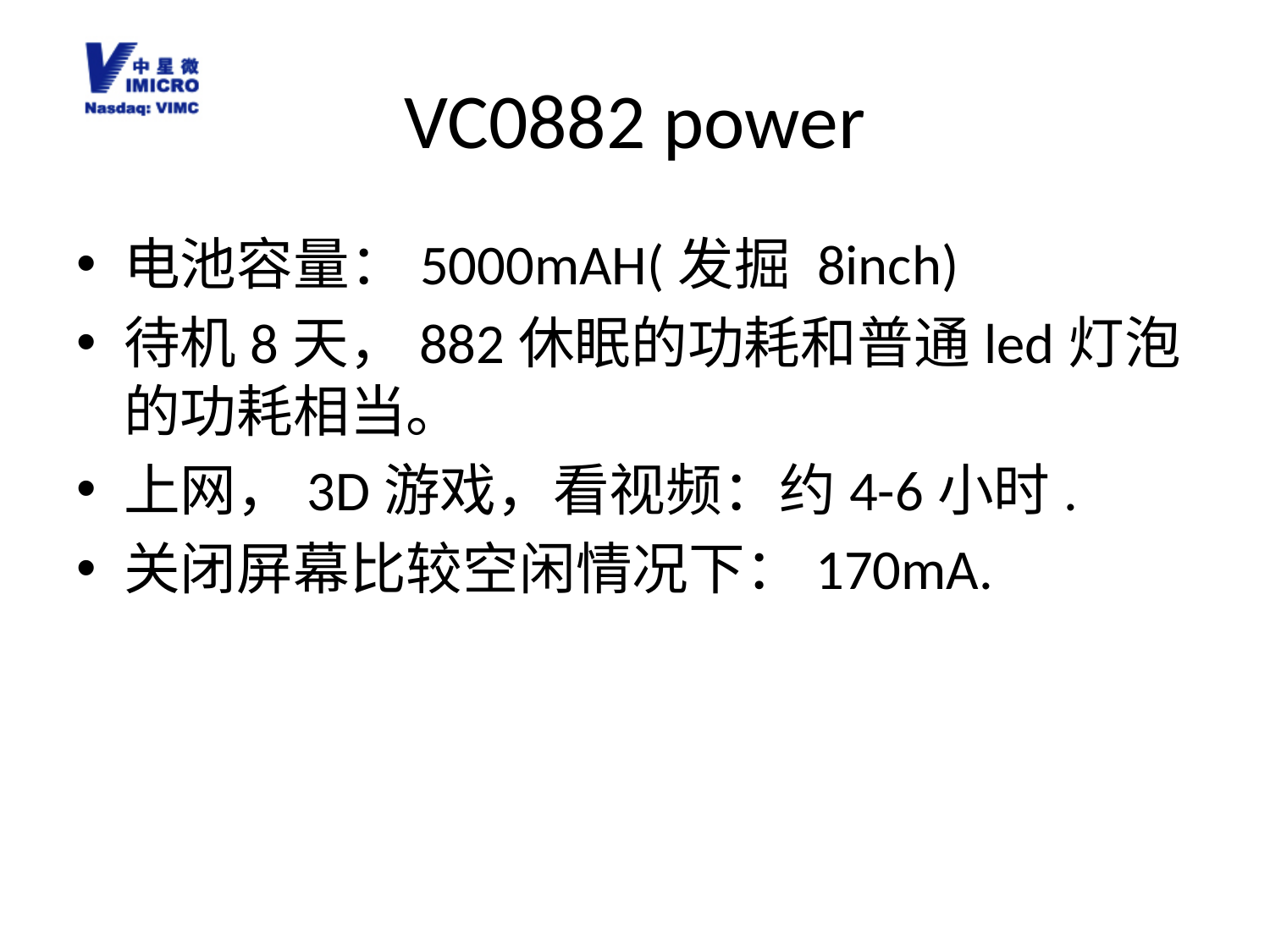

# VC0882 power
电池容量：5000mAH(发掘 8inch)
待机8天，882休眠的功耗和普通led灯泡的功耗相当。
上网，3D游戏，看视频：约4-6小时.
关闭屏幕比较空闲情况下：170mA.